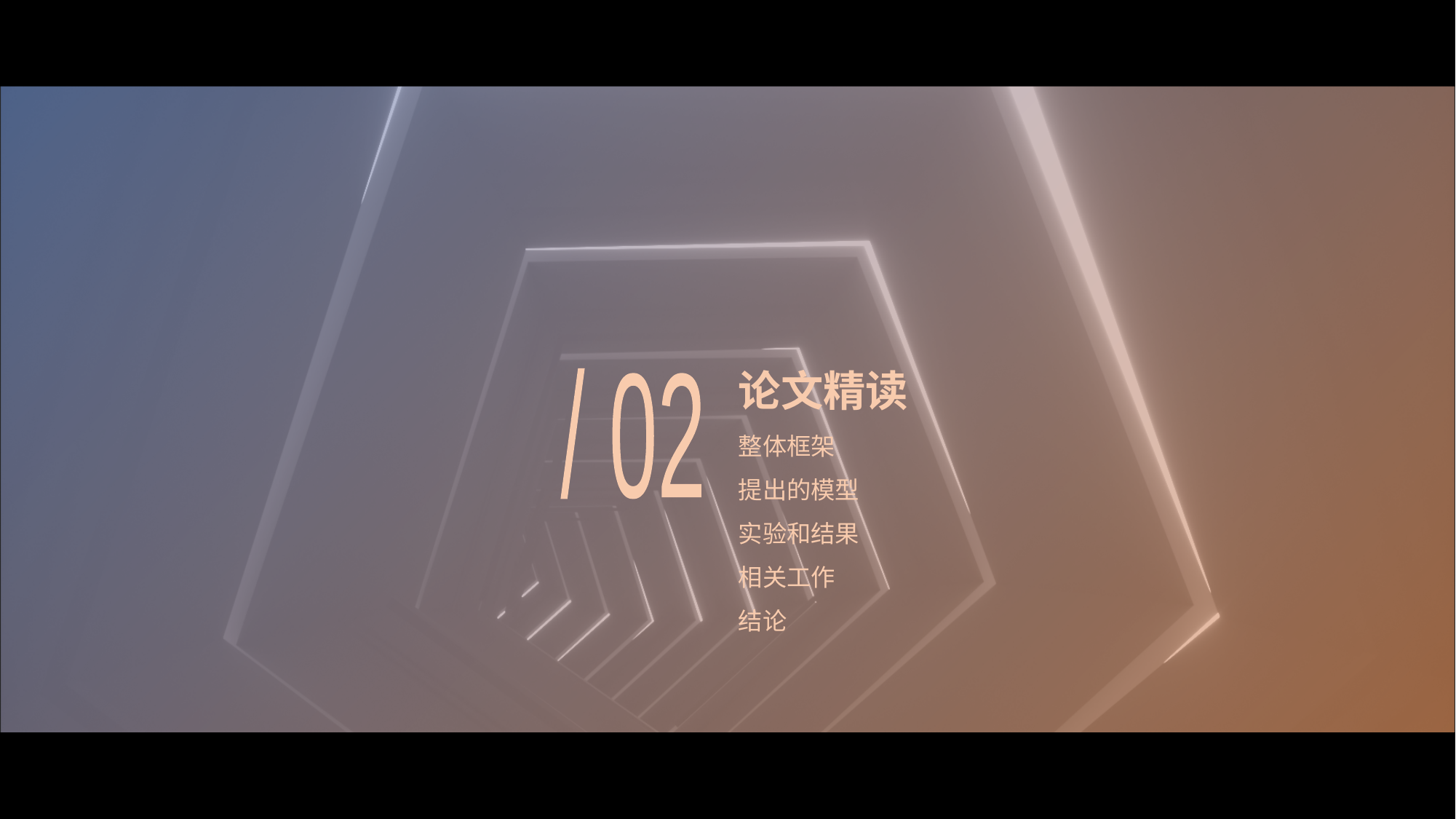

# 论文精读
/ 02
整体框架
提出的模型
实验和结果
相关工作
结论